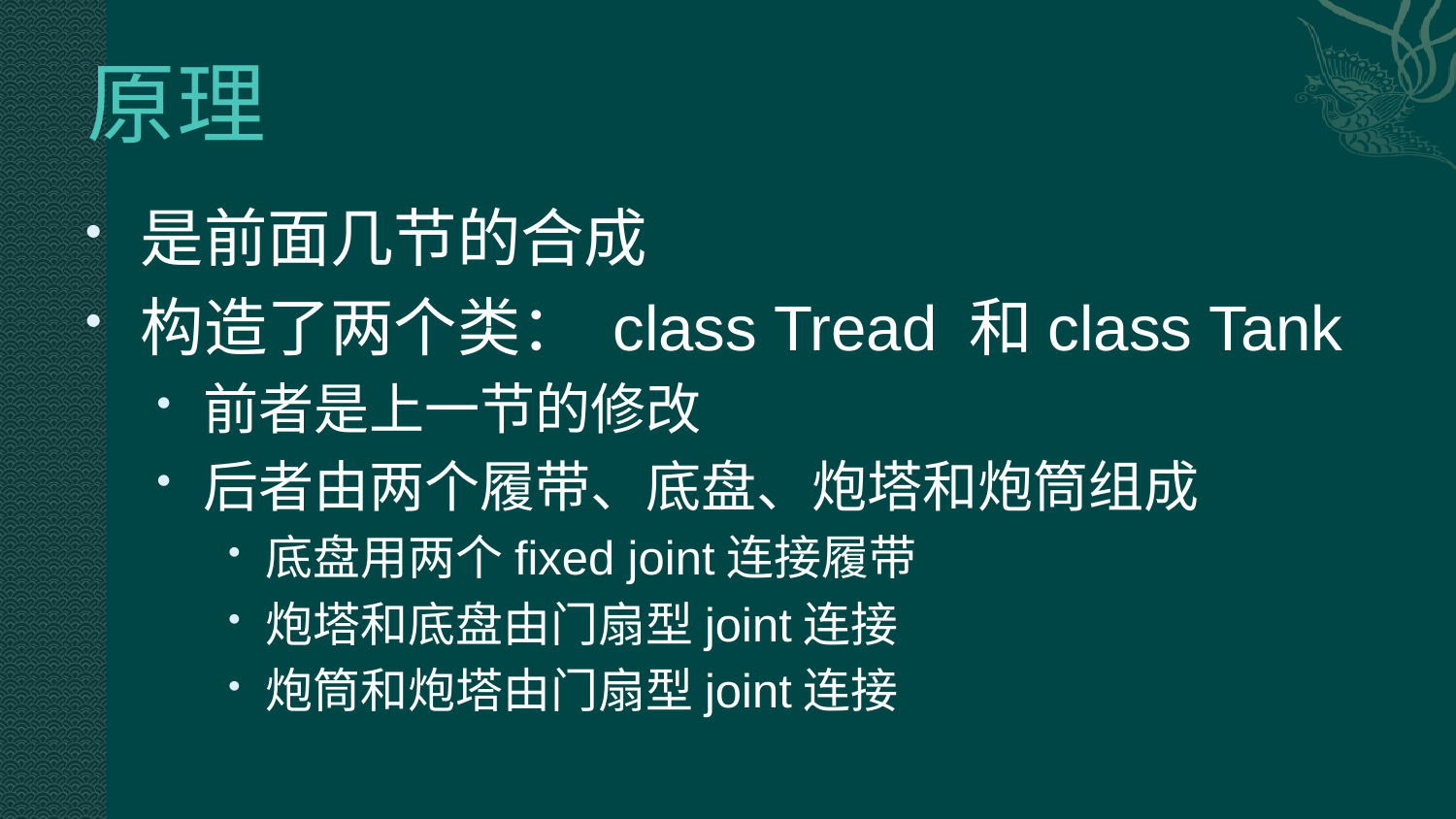

# 原理
是前面几节的合成
构造了两个类： class Tread 和class Tank
前者是上一节的修改
后者由两个履带、底盘、炮塔和炮筒组成
底盘用两个fixed joint连接履带
炮塔和底盘由门扇型joint连接
炮筒和炮塔由门扇型joint连接